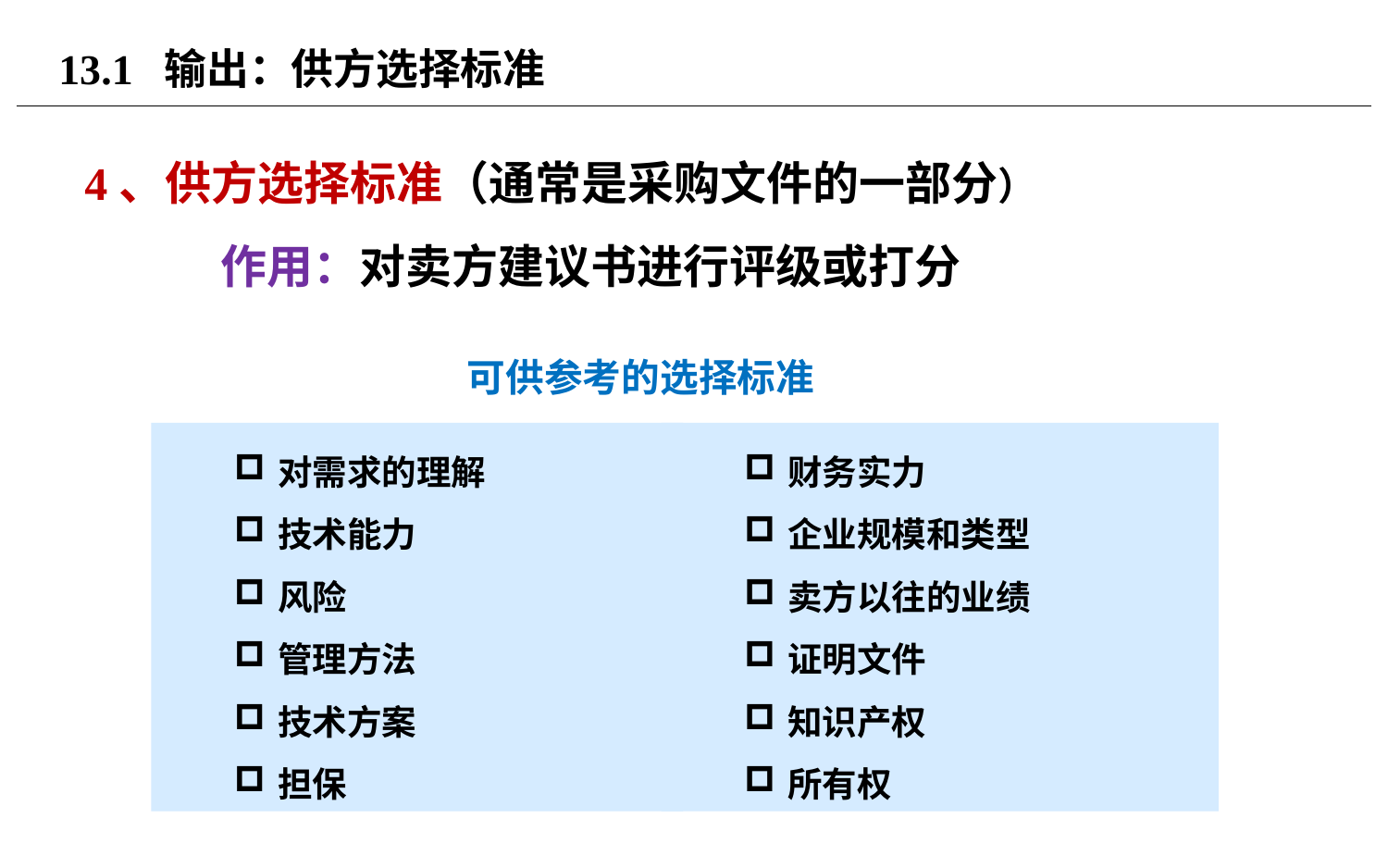

# 13.1  输出：供方选择标准
4、供方选择标准（通常是采购文件的一部分）
            作用：对卖方建议书进行评级或打分

可供参考的选择标准
财务实力
企业规模和类型
卖方以往的业绩
证明文件
知识产权
所有权
对需求的理解
技术能力
风险
管理方法
技术方案
担保